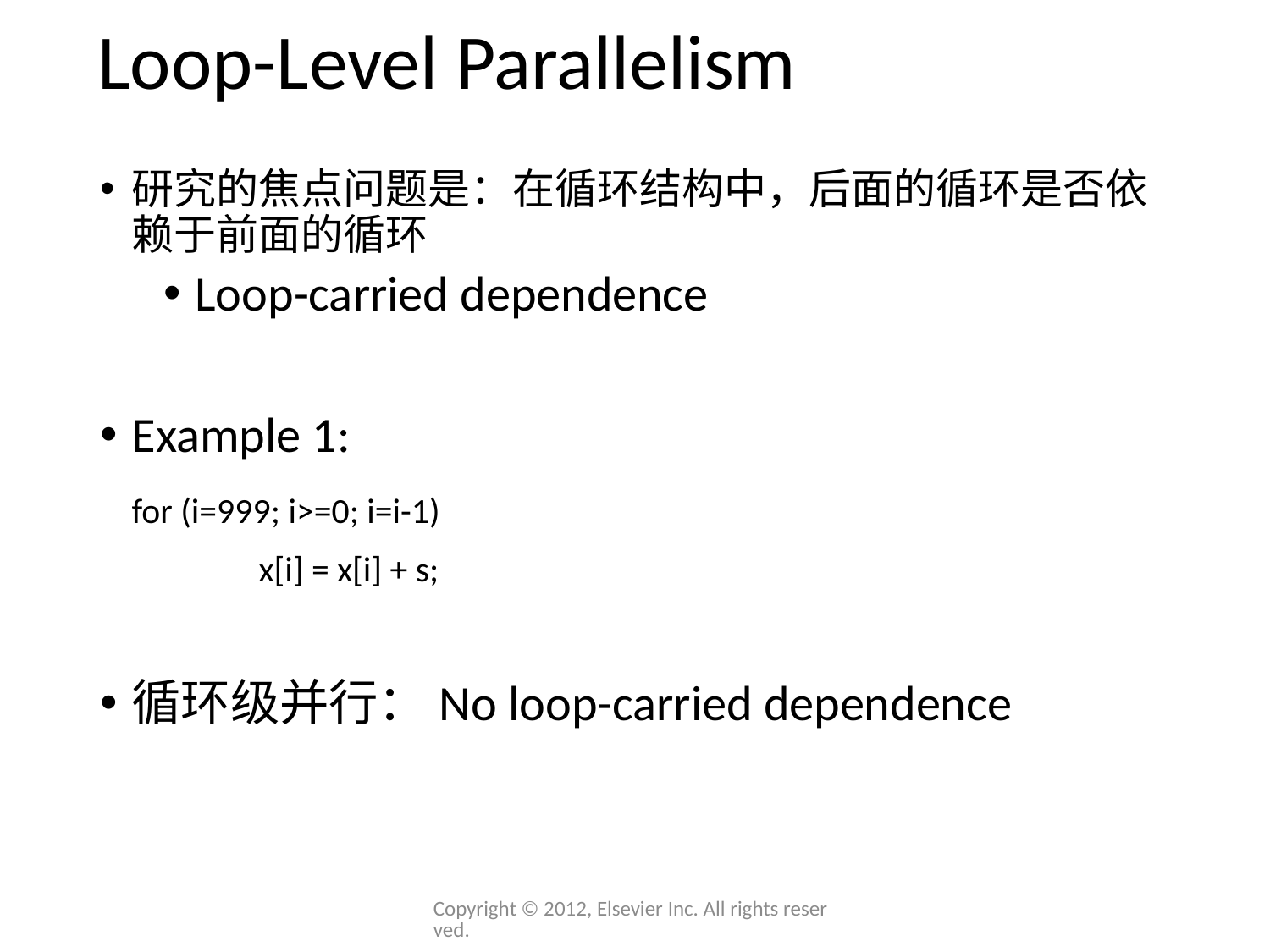

# Loop-Level Parallelism
研究的焦点问题是：在循环结构中，后面的循环是否依赖于前面的循环
Loop-carried dependence

Example 1:
	for (i=999; i>=0; i=i-1)
		x[i] = x[i] + s;

循环级并行：No loop-carried dependence
Copyright © 2012, Elsevier Inc. All rights reserved.